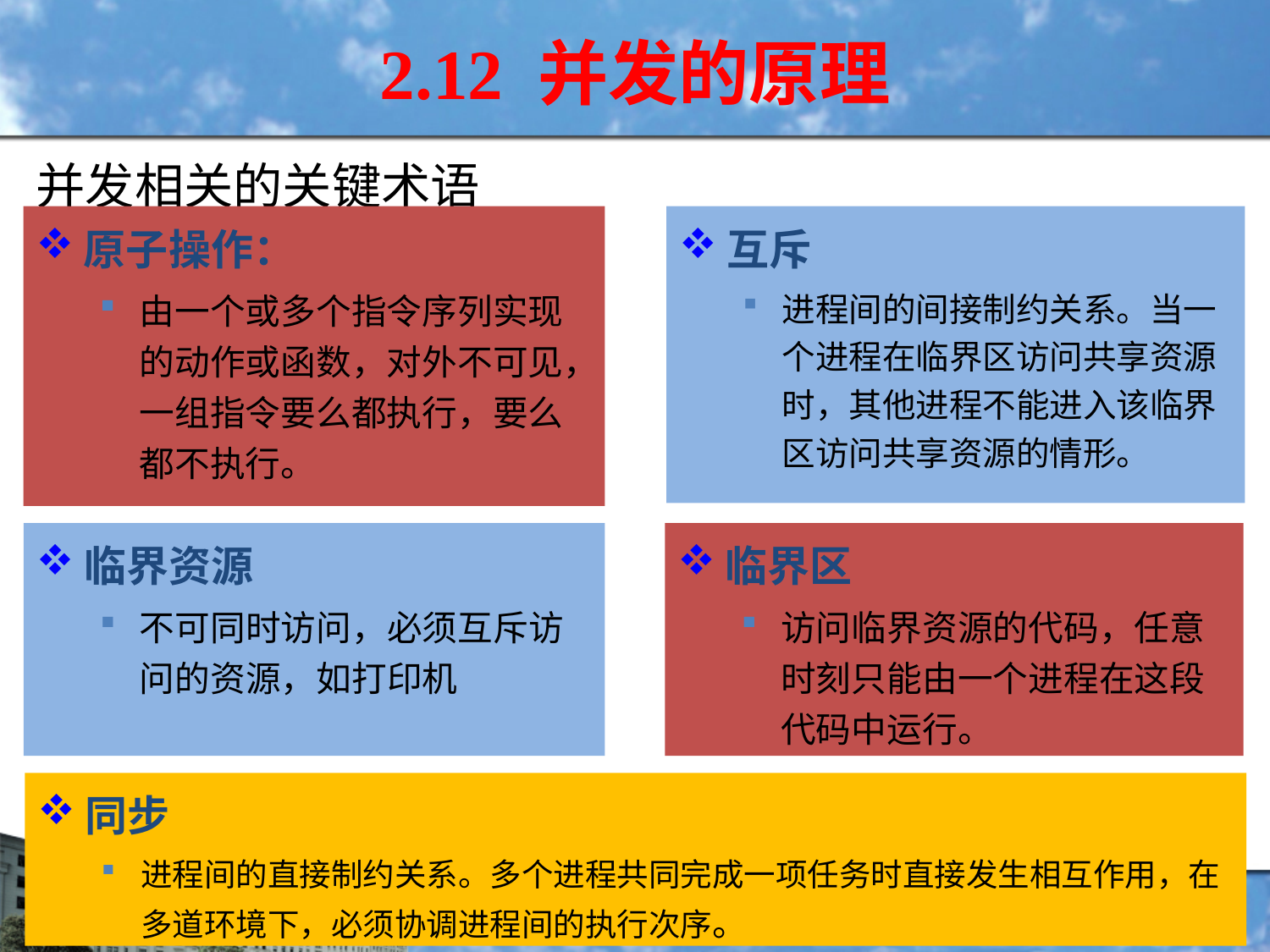

# 2.12 并发的原理
并发相关的关键术语

原子操作：
由一个或多个指令序列实现的动作或函数，对外不可见，一组指令要么都执行，要么都不执行。
互斥
进程间的间接制约关系。当一个进程在临界区访问共享资源时，其他进程不能进入该临界区访问共享资源的情形。
临界区
访问临界资源的代码，任意时刻只能由一个进程在这段代码中运行。
临界资源
不可同时访问，必须互斥访问的资源，如打印机
同步
进程间的直接制约关系。多个进程共同完成一项任务时直接发生相互作用，在多道环境下，必须协调进程间的执行次序。